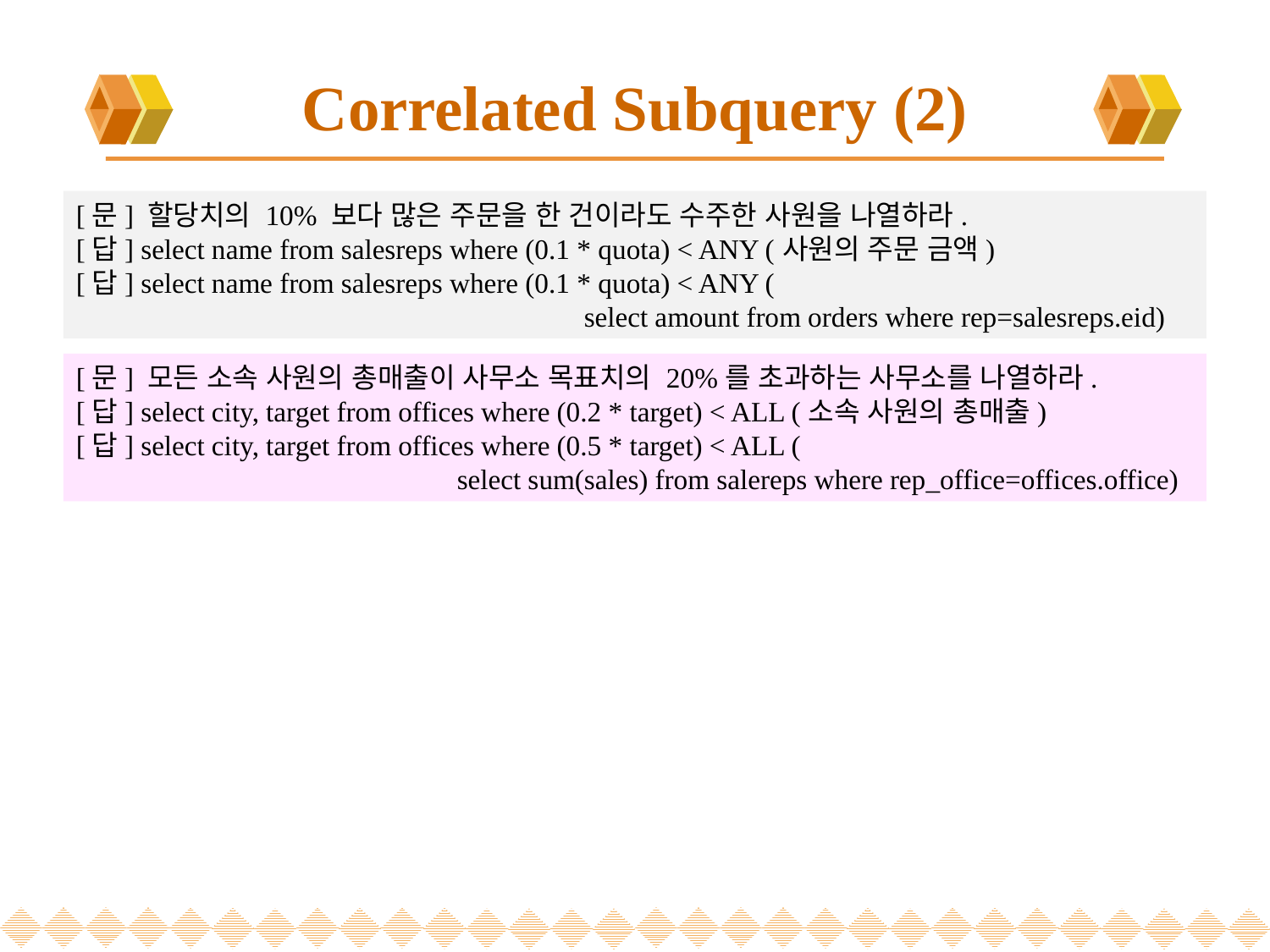

# Correlated Subquery (2)
[문] 할당치의 10% 보다 많은 주문을 한 건이라도 수주한 사원을 나열하라.
[답] select name from salesreps where (0.1 * quota) < ANY (사원의 주문 금액)
[답] select name from salesreps where (0.1 * quota) < ANY (
				select amount from orders where rep=salesreps.eid)
[문] 모든 소속 사원의 총매출이 사무소 목표치의 20%를 초과하는 사무소를 나열하라.
[답] select city, target from offices where (0.2 * target) < ALL (소속 사원의 총매출)
[답] select city, target from offices where (0.5 * target) < ALL (
			select sum(sales) from salereps where rep_office=offices.office)